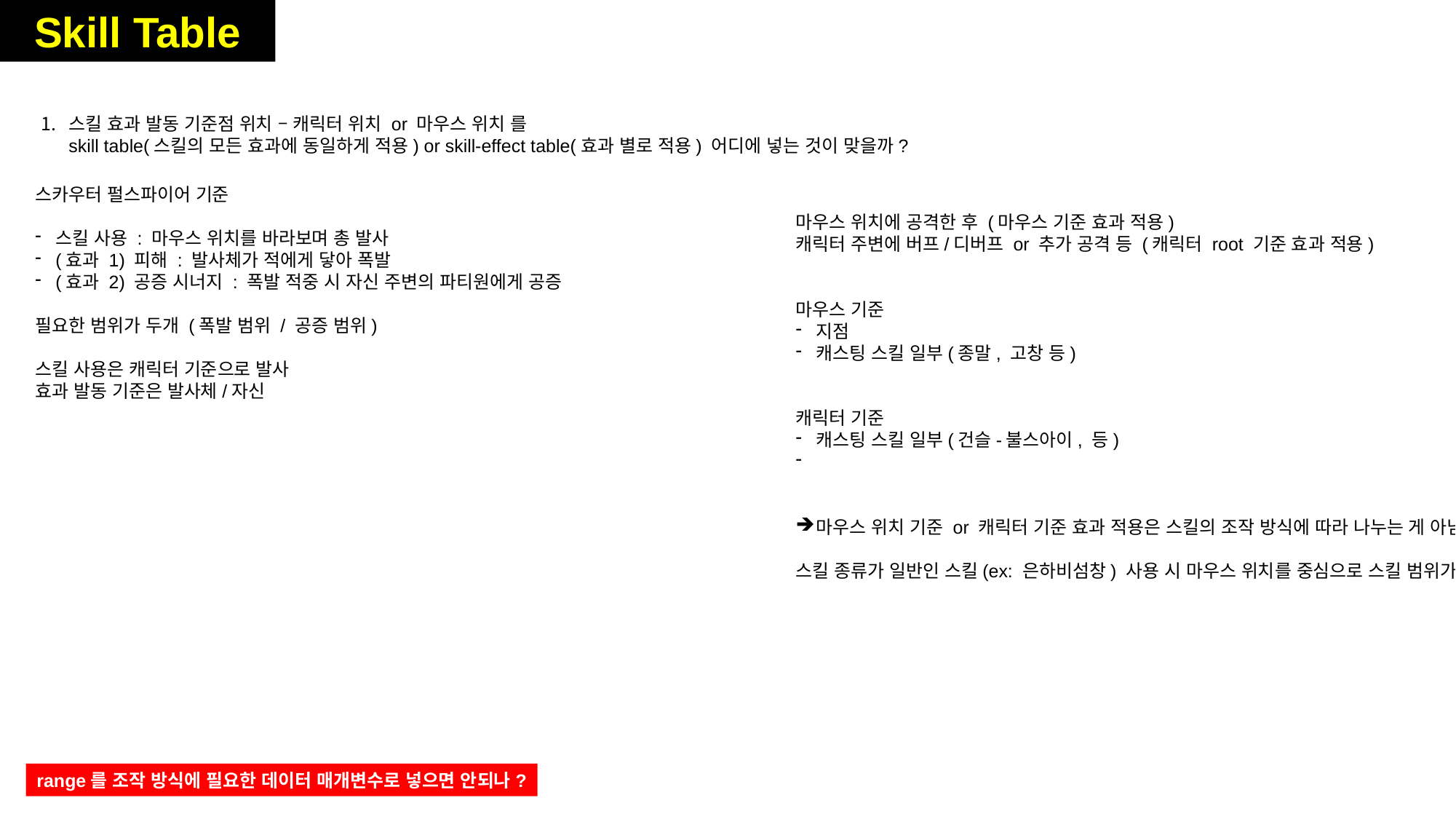

Skill Table
스킬 효과 발동 기준점 위치 – 캐릭터 위치 or 마우스 위치 를
skill table(스킬의 모든 효과에 동일하게 적용) or skill-effect table(효과 별로 적용) 어디에 넣는 것이 맞을까?
스카우터 펄스파이어 기준

스킬 사용 : 마우스 위치를 바라보며 총 발사
(효과 1) 피해 : 발사체가 적에게 닿아 폭발
(효과 2) 공증 시너지 : 폭발 적중 시 자신 주변의 파티원에게 공증

필요한 범위가 두개 (폭발 범위 / 공증 범위)

스킬 사용은 캐릭터 기준으로 발사
효과 발동 기준은 발사체/자신
마우스 위치에 공격한 후 (마우스 기준 효과 적용)
캐릭터 주변에 버프/디버프 or 추가 공격 등 (캐릭터 root 기준 효과 적용)

마우스 기준
지점
캐스팅 스킬 일부(종말, 고창 등)

캐릭터 기준
캐스팅 스킬 일부(건슬-불스아이, 등)

마우스 위치 기준 or 캐릭터 기준 효과 적용은 스킬의 조작 방식에 따라 나누는 게 아님.

스킬 종류가 일반인 스킬(ex: 은하비섬창) 사용 시 마우스 위치를 중심으로 스킬 범위가 표시 됨.

range를 조작 방식에 필요한 데이터 매개변수로 넣으면 안되나?